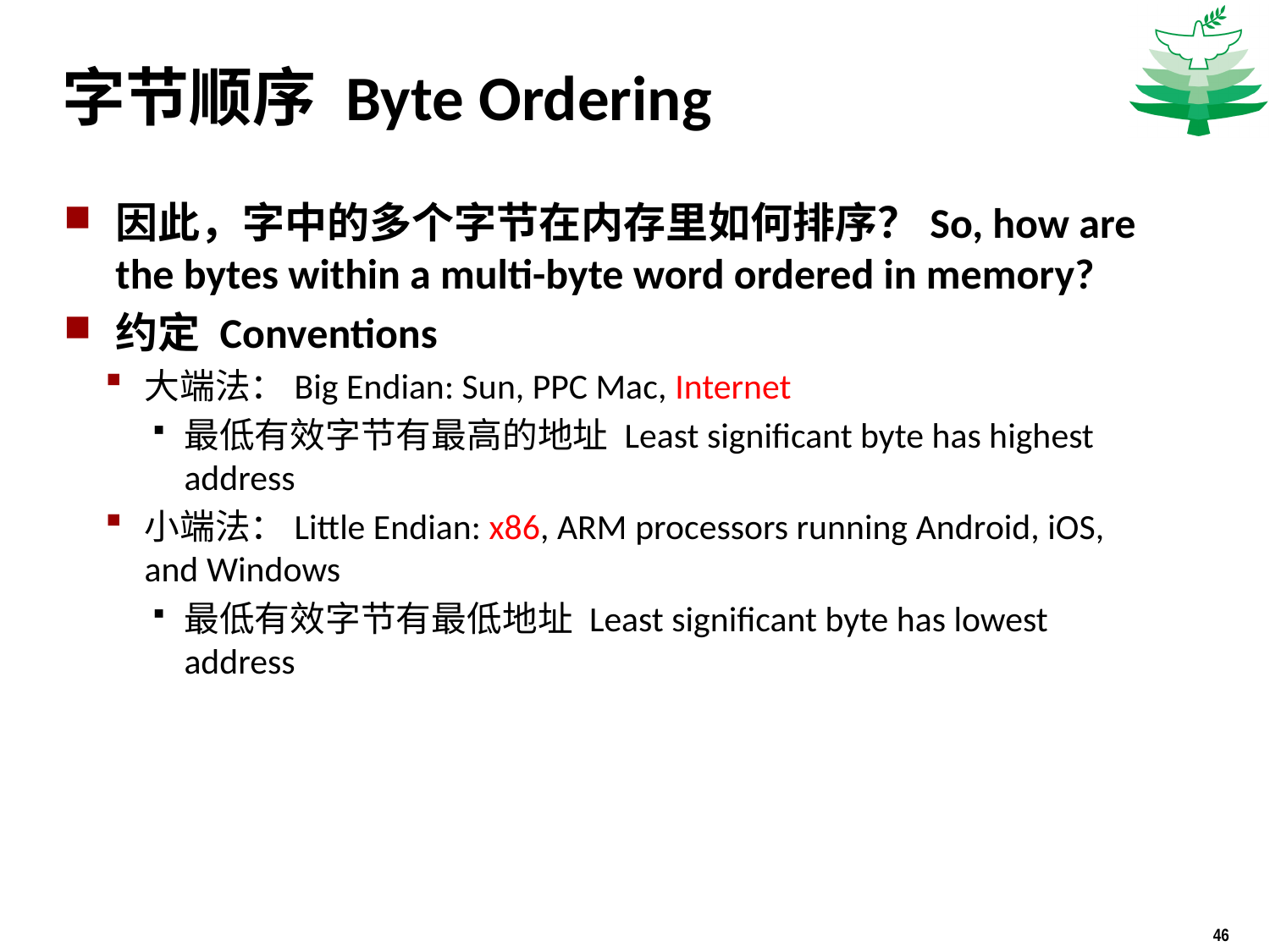

# 字节顺序 Byte Ordering
因此，字中的多个字节在内存里如何排序？So, how are the bytes within a multi-byte word ordered in memory?
约定 Conventions
大端法：Big Endian: Sun, PPC Mac, Internet
最低有效字节有最高的地址 Least significant byte has highest address
小端法：Little Endian: x86, ARM processors running Android, iOS, and Windows
最低有效字节有最低地址 Least significant byte has lowest address